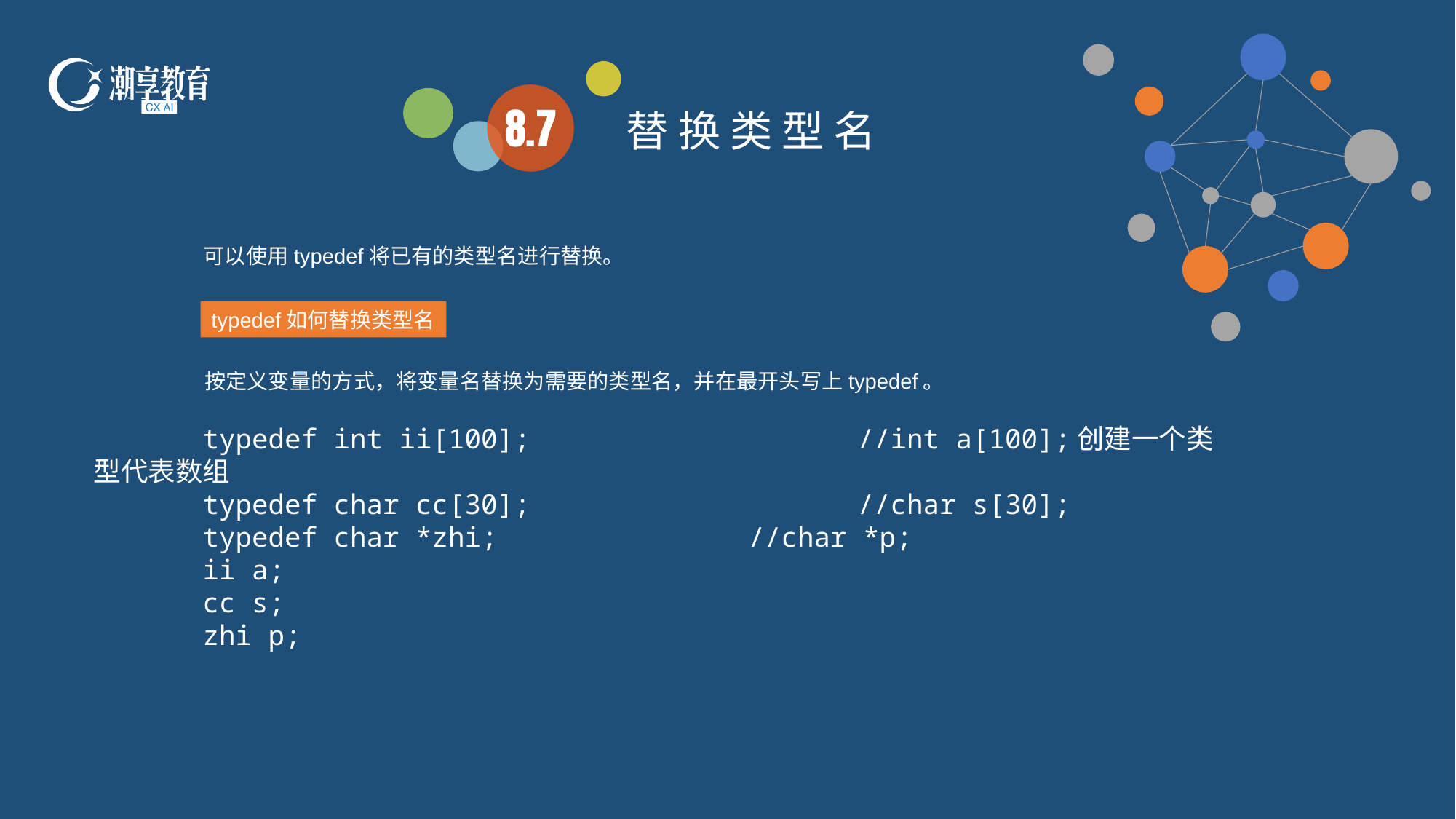

8.7

替 换 类 型 名
可以使用typedef将已有的类型名进行替换。
typedef如何替换类型名
按定义变量的方式，将变量名替换为需要的类型名，并在最开头写上typedef。
	typedef int ii[100];			//int a[100];创建一个类型代表数组
	typedef char cc[30];			//char s[30];
	typedef char *zhi;			//char *p;
	ii a;
	cc s;
	zhi p;